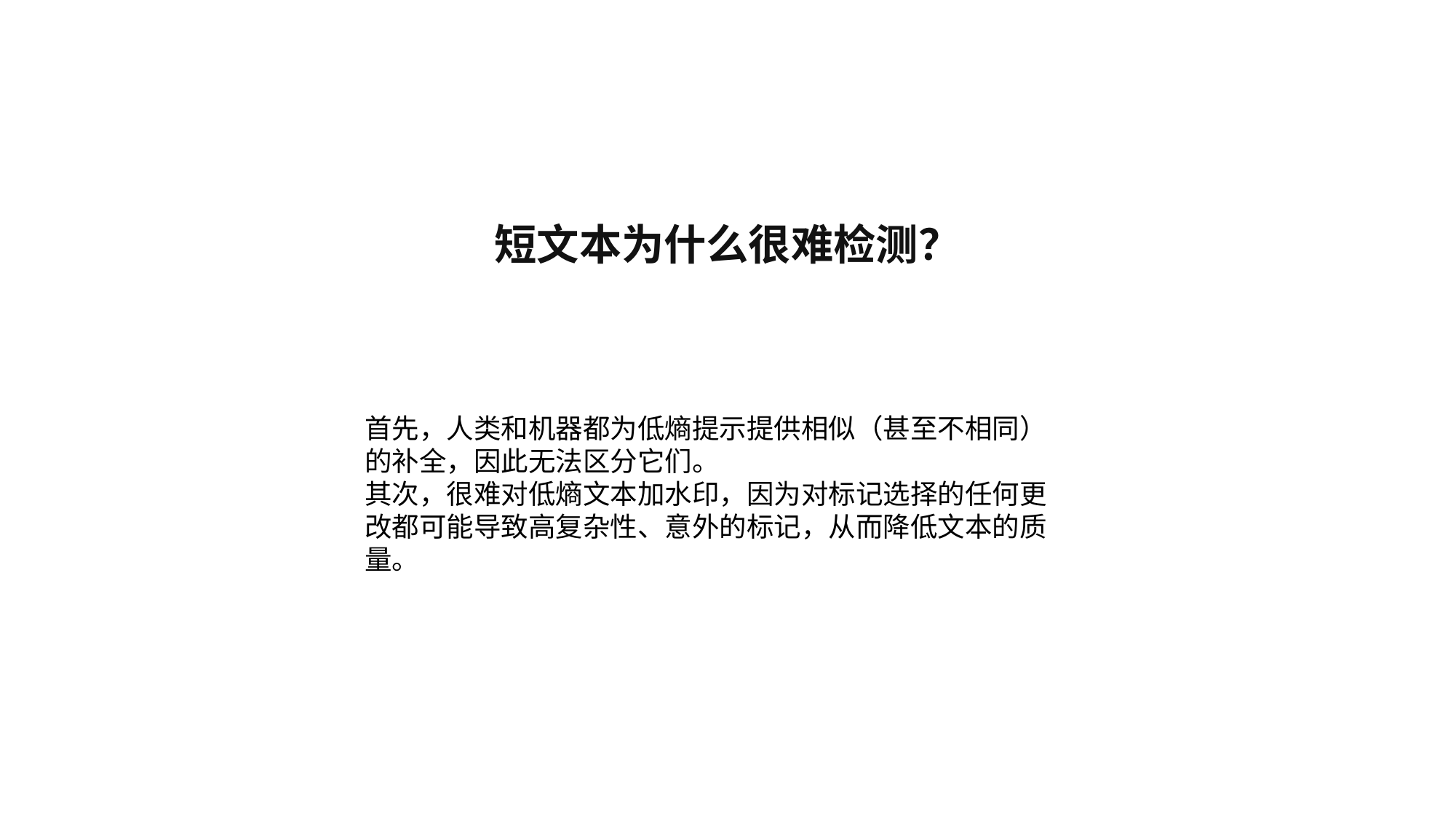

短文本为什么很难检测？

首先，人类和机器都为低熵提示提供相似（甚至不相同）的补全，因此无法区分它们。
其次，很难对低熵文本加水印，因为对标记选择的任何更改都可能导致高复杂性、意外的标记，从而降低文本的质量。